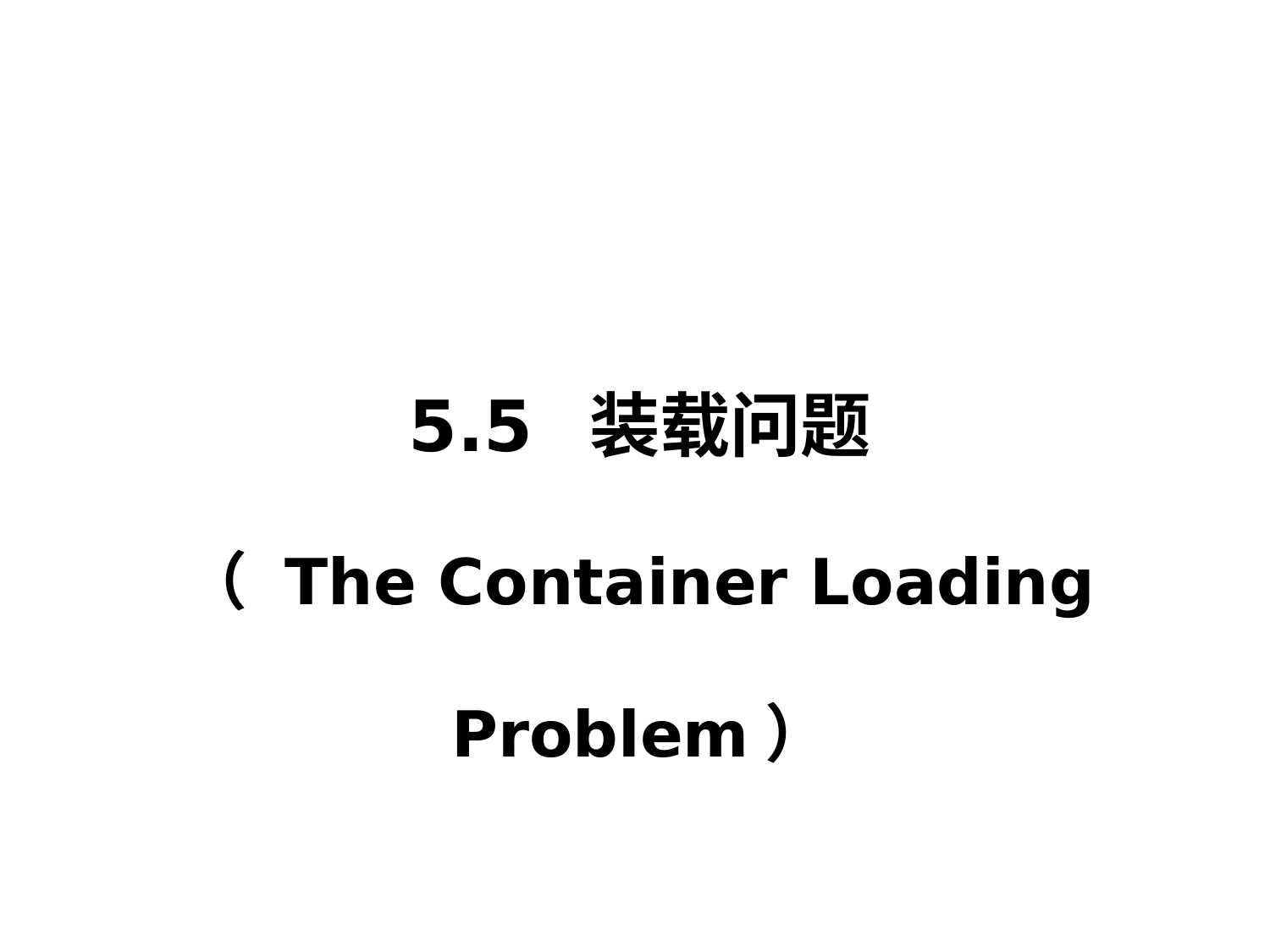

5.5  装载问题
（ The Container Loading Problem）